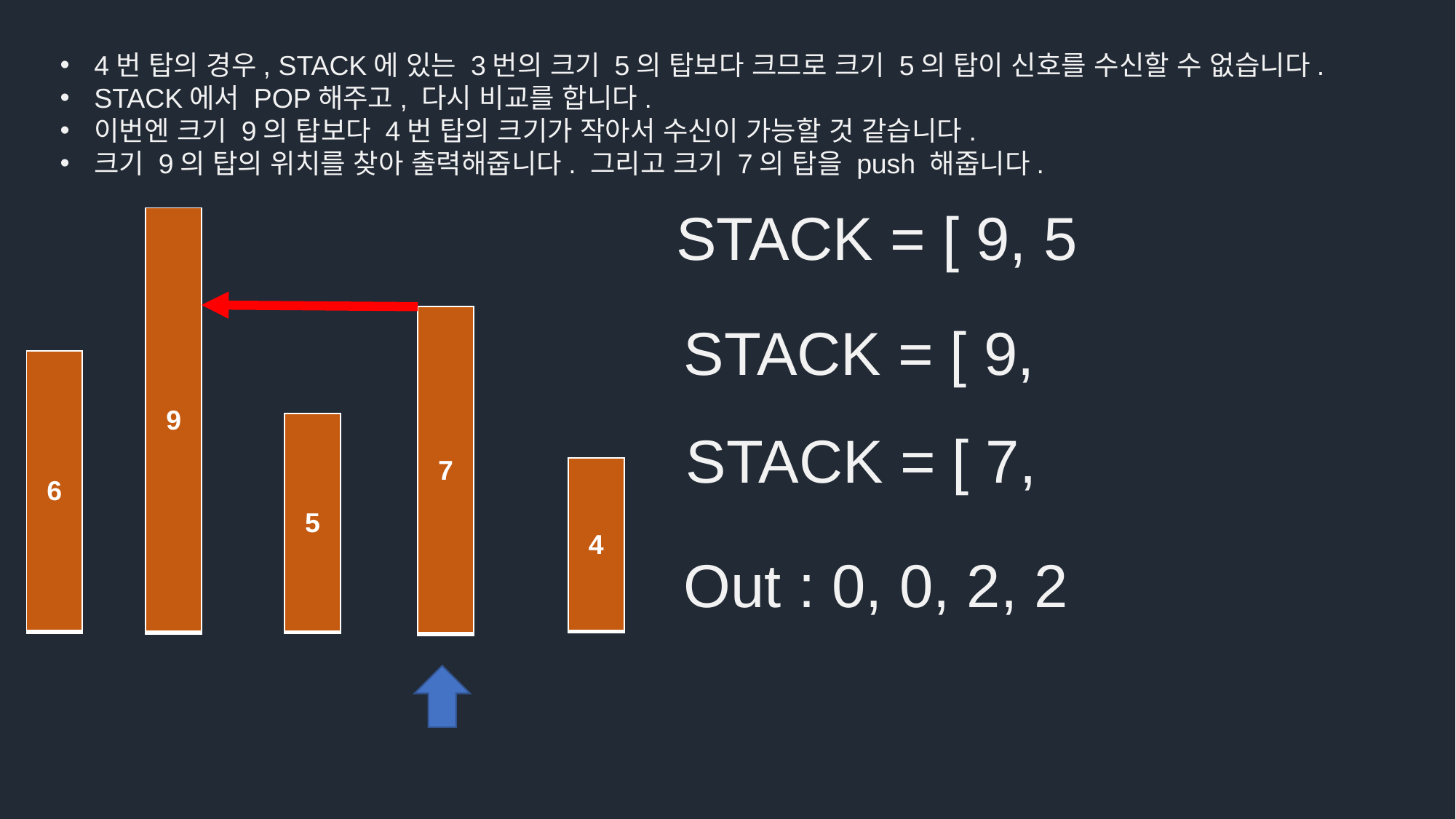

4번 탑의 경우, STACK에 있는 3번의 크기 5의 탑보다 크므로 크기 5의 탑이 신호를 수신할 수 없습니다.
STACK에서 POP해주고, 다시 비교를 합니다.
이번엔 크기 9의 탑보다 4번 탑의 크기가 작아서 수신이 가능할 것 같습니다.
크기 9의 탑의 위치를 찾아 출력해줍니다. 그리고 크기 7의 탑을 push 해줍니다.
STACK = [ 9, 5
| 9 |
| --- |
| 7 |
| --- |
STACK = [ 9,
| 6 |
| --- |
| 5 |
| --- |
STACK = [ 7,
| 4 |
| --- |
Out : 0, 0, 2, 2